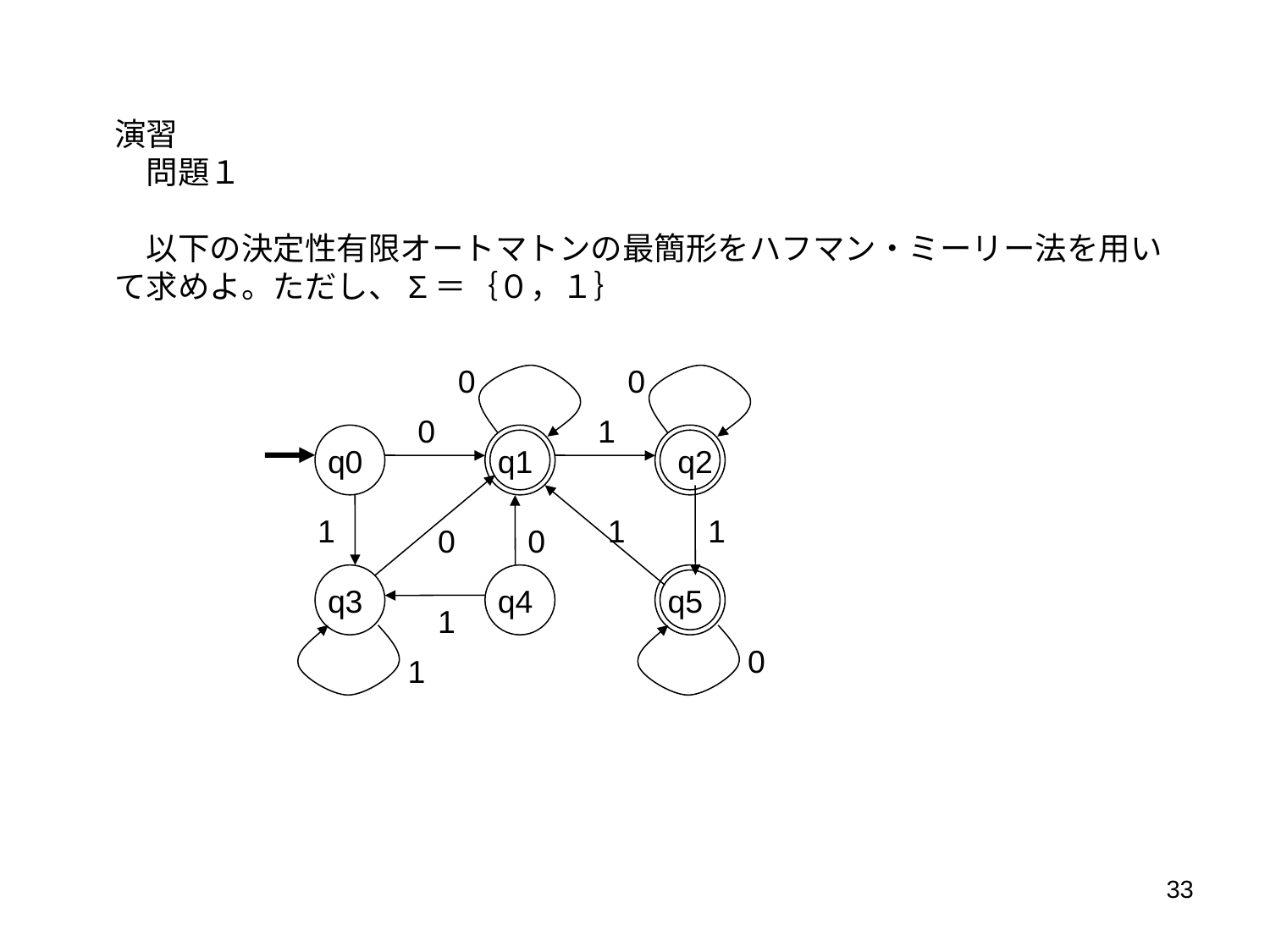

演習
　問題１

　以下の決定性有限オートマトンの最簡形をハフマン・ミーリー法を用いて求めよ。ただし、Σ＝｛０，１｝
0
0

0
1

q0
q1
q2

1
1
1
0
0

q3
q4
q5

1

0
1
33